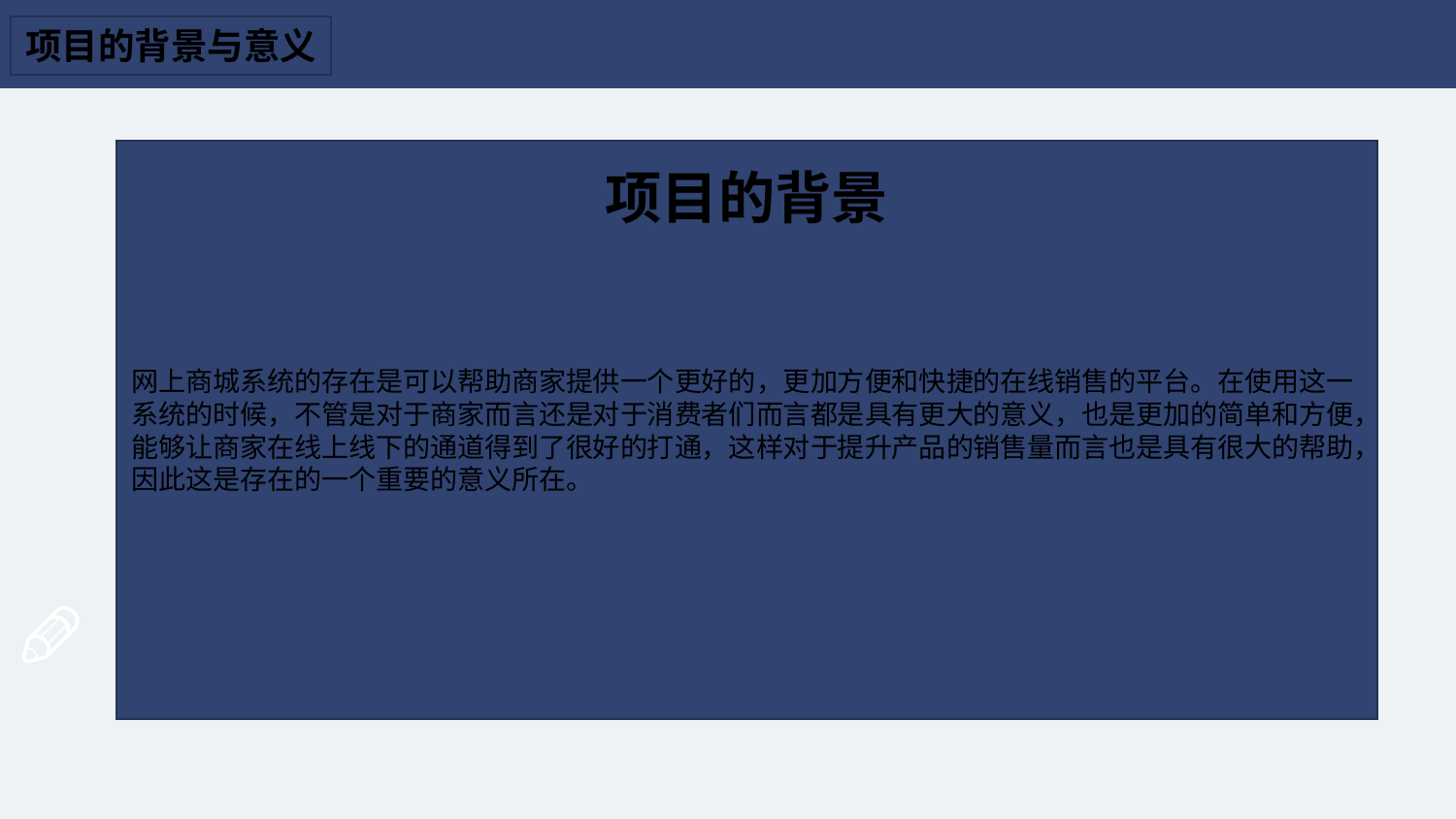

项目的背景与意义
网上商城系统的存在是可以帮助商家提供一个更好的，更加方便和快捷的在线销售的平台。在使用这一系统的时候，不管是对于商家而言还是对于消费者们而言都是具有更大的意义，也是更加的简单和方便，能够让商家在线上线下的通道得到了很好的打通，这样对于提升产品的销售量而言也是具有很大的帮助，因此这是存在的一个重要的意义所在。
项目的背景